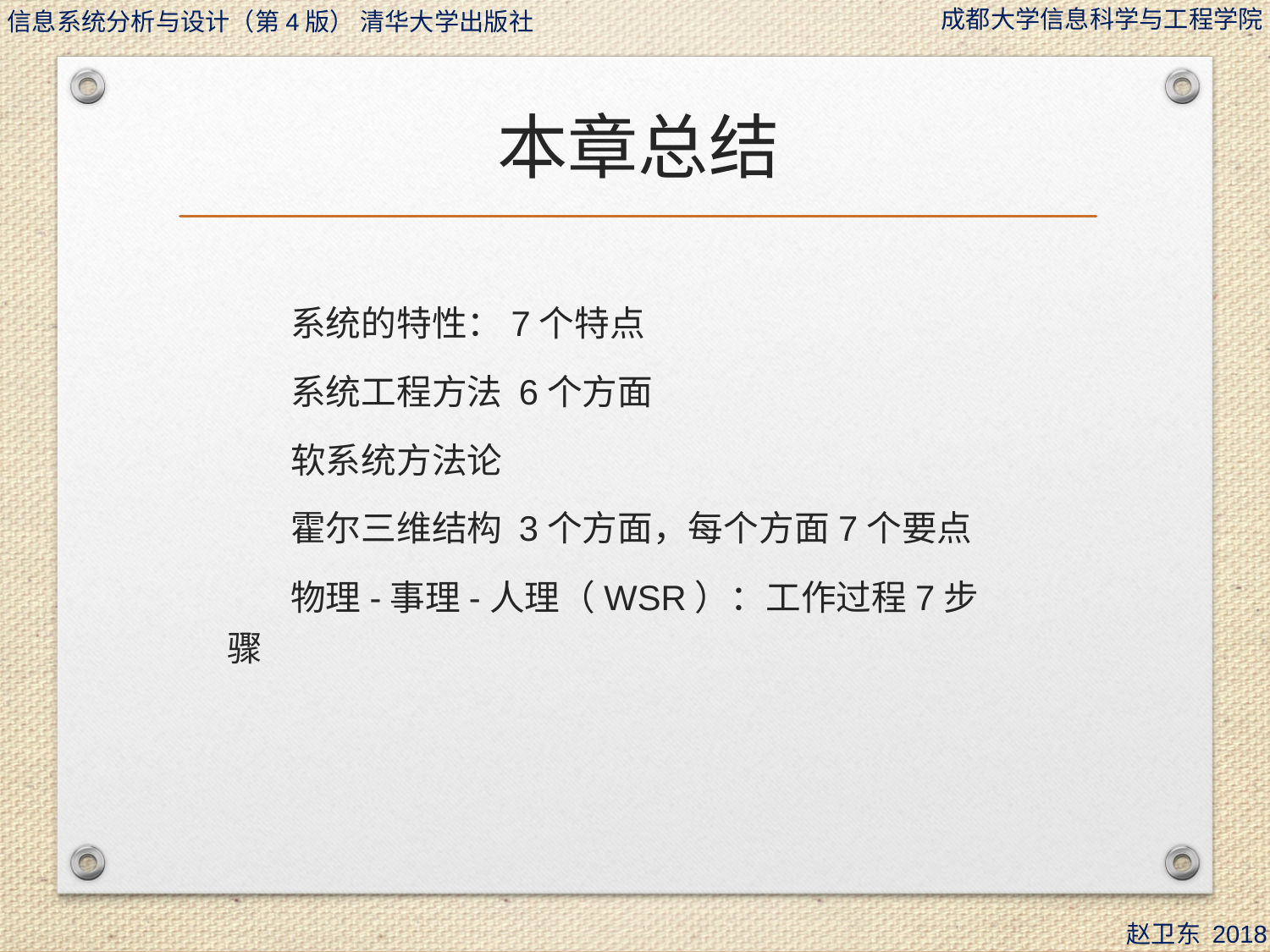

# 本章总结

系统的特性：7个特点
系统工程方法 6个方面
软系统方法论
霍尔三维结构 3个方面，每个方面7个要点
物理-事理-人理（WSR）：工作过程7步骤